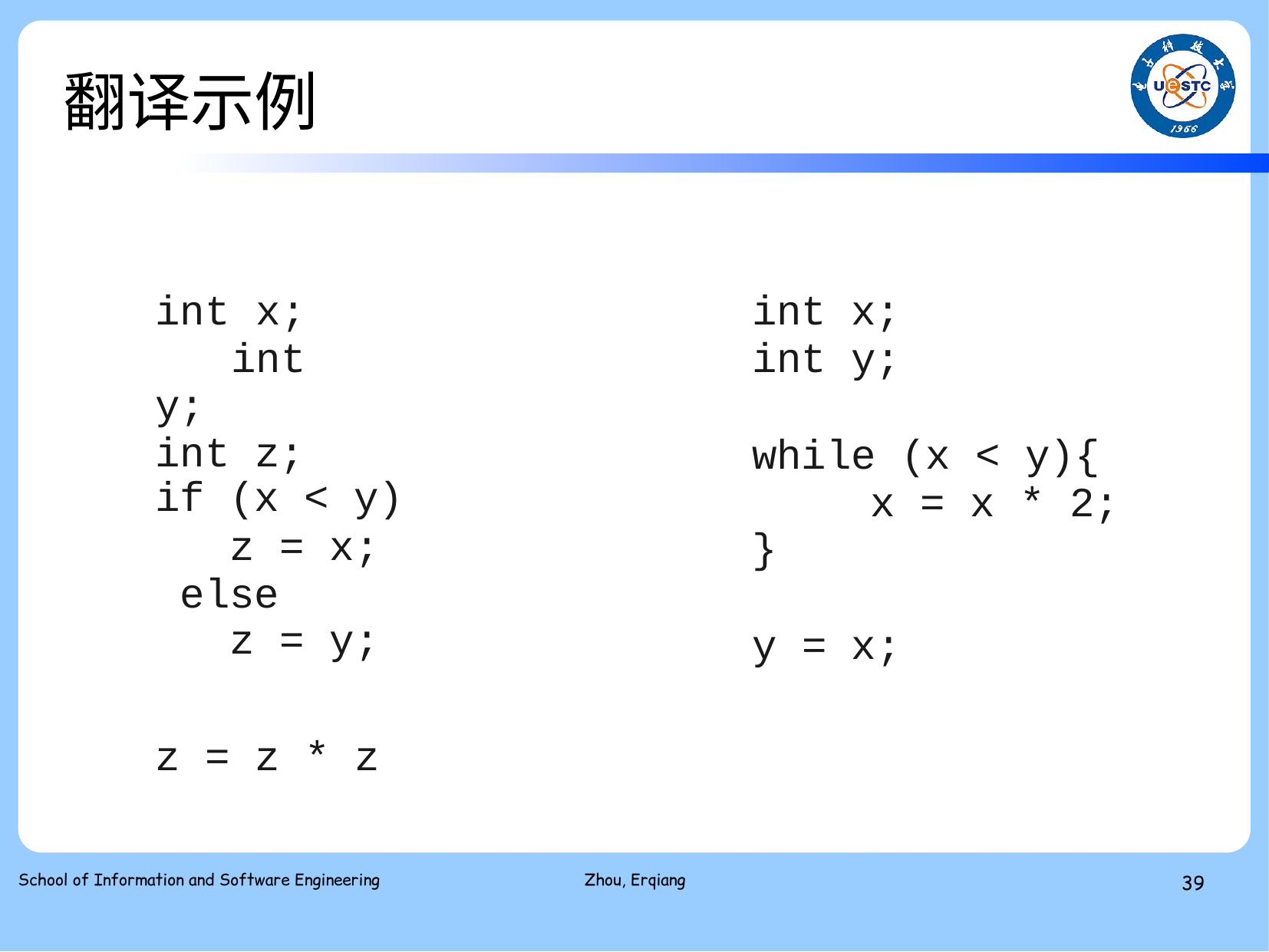

# 翻译示例
int x;  int y;  int z;
int x;  int y;

while (x < y){
     x = x * 2;
}

y = x;
if (x < y)
z = x;  else
z = y;
z = z * z
School of Information and Software Engineering
Zhou, Erqiang
39